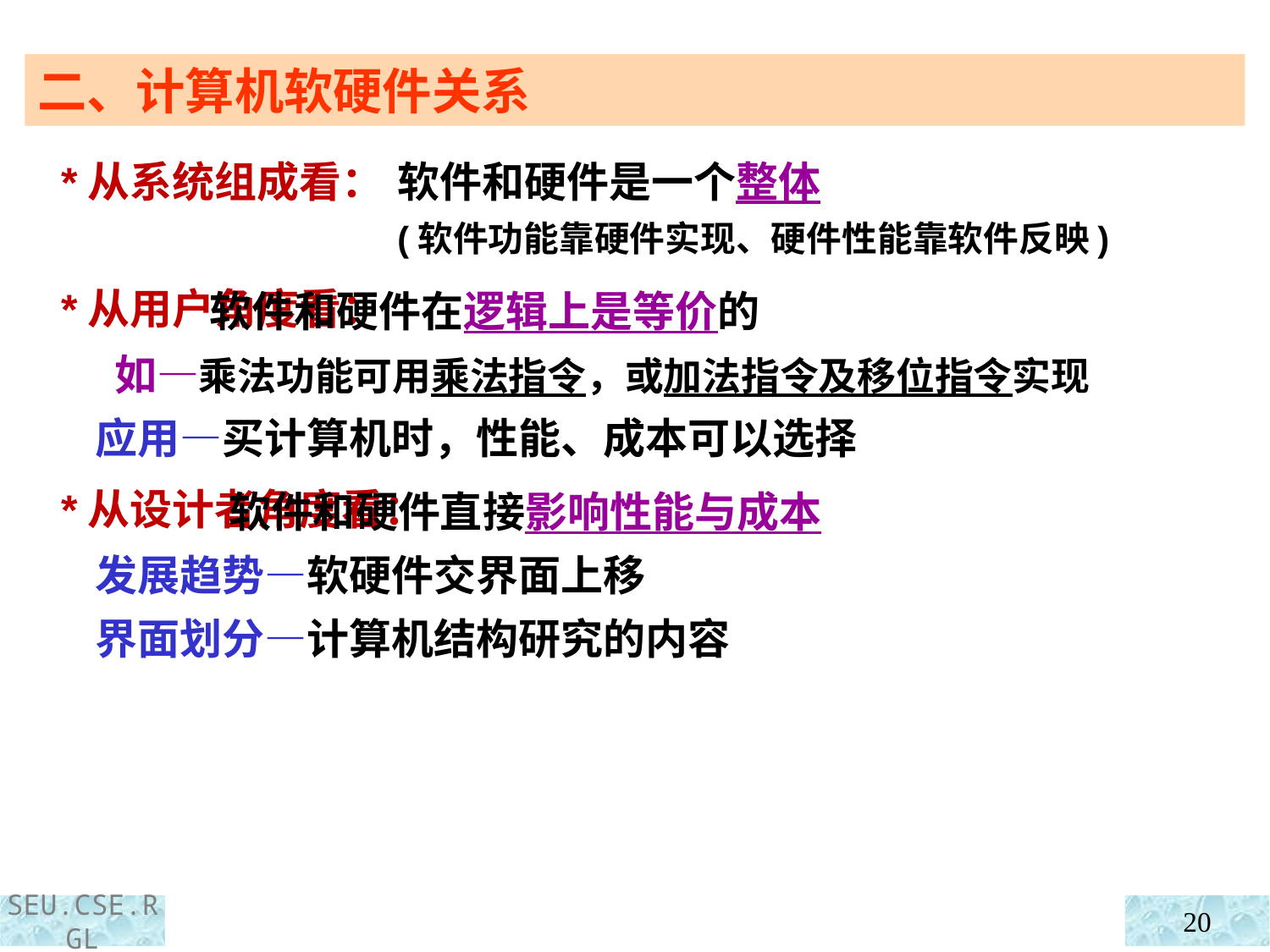

二、计算机软硬件关系
软件和硬件是一个整体
(软件功能靠硬件实现、硬件性能靠软件反映)
  *从系统组成看：

  *从用户角度看：

  *从设计者角度看：
                 软件和硬件在逻辑上是等价的
       如—乘法功能可用乘法指令，或加法指令及移位指令实现
     应用—买计算机时，性能、成本可以选择
                   软件和硬件直接影响性能与成本
     发展趋势—软硬件交界面上移
     界面划分—计算机结构研究的内容
20